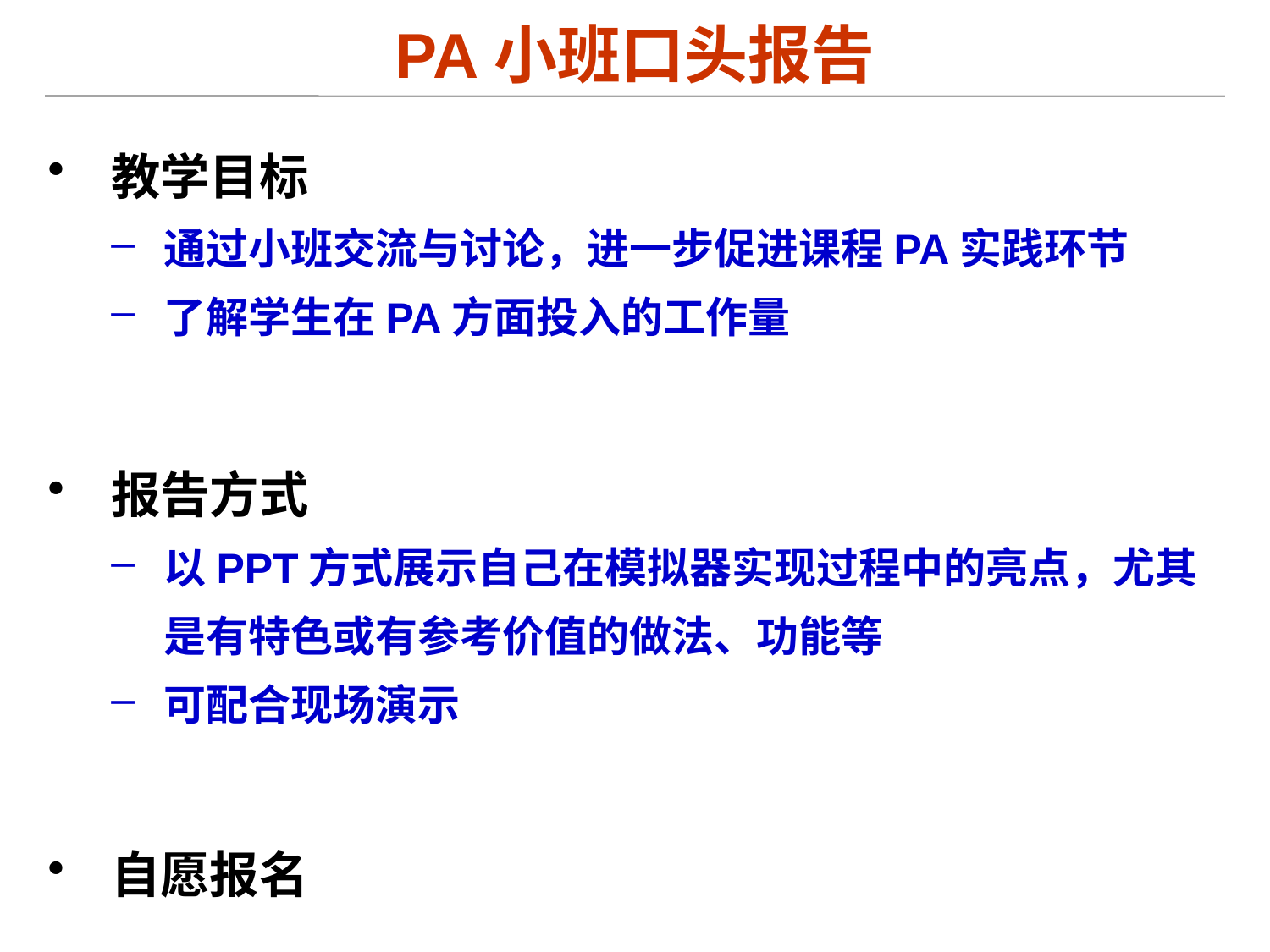

PA小班口头报告
教学目标
通过小班交流与讨论，进一步促进课程PA实践环节
了解学生在PA方面投入的工作量

报告方式
以PPT方式展示自己在模拟器实现过程中的亮点，尤其是有特色或有参考价值的做法、功能等
可配合现场演示

自愿报名